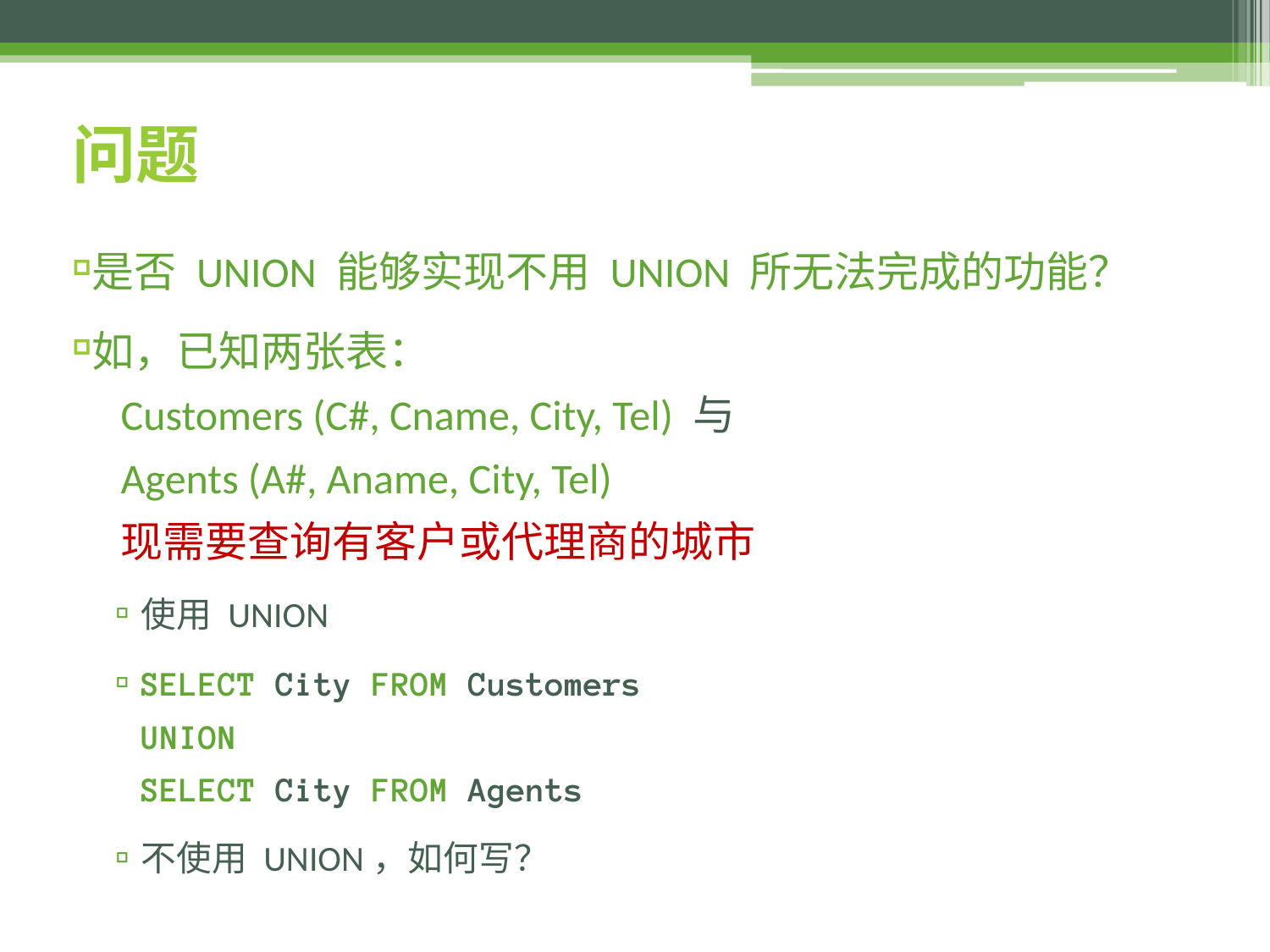

# 问题
是否 UNION 能够实现不用 UNION 所无法完成的功能？
如，已知两张表：
    Customers (C#, Cname, City, Tel) 与
    Agents (A#, Aname, City, Tel)
    现需要查询有客户或代理商的城市
使用 UNION
SELECT City FROM Customers
UNION
SELECT City FROM Agents
不使用 UNION，如何写？